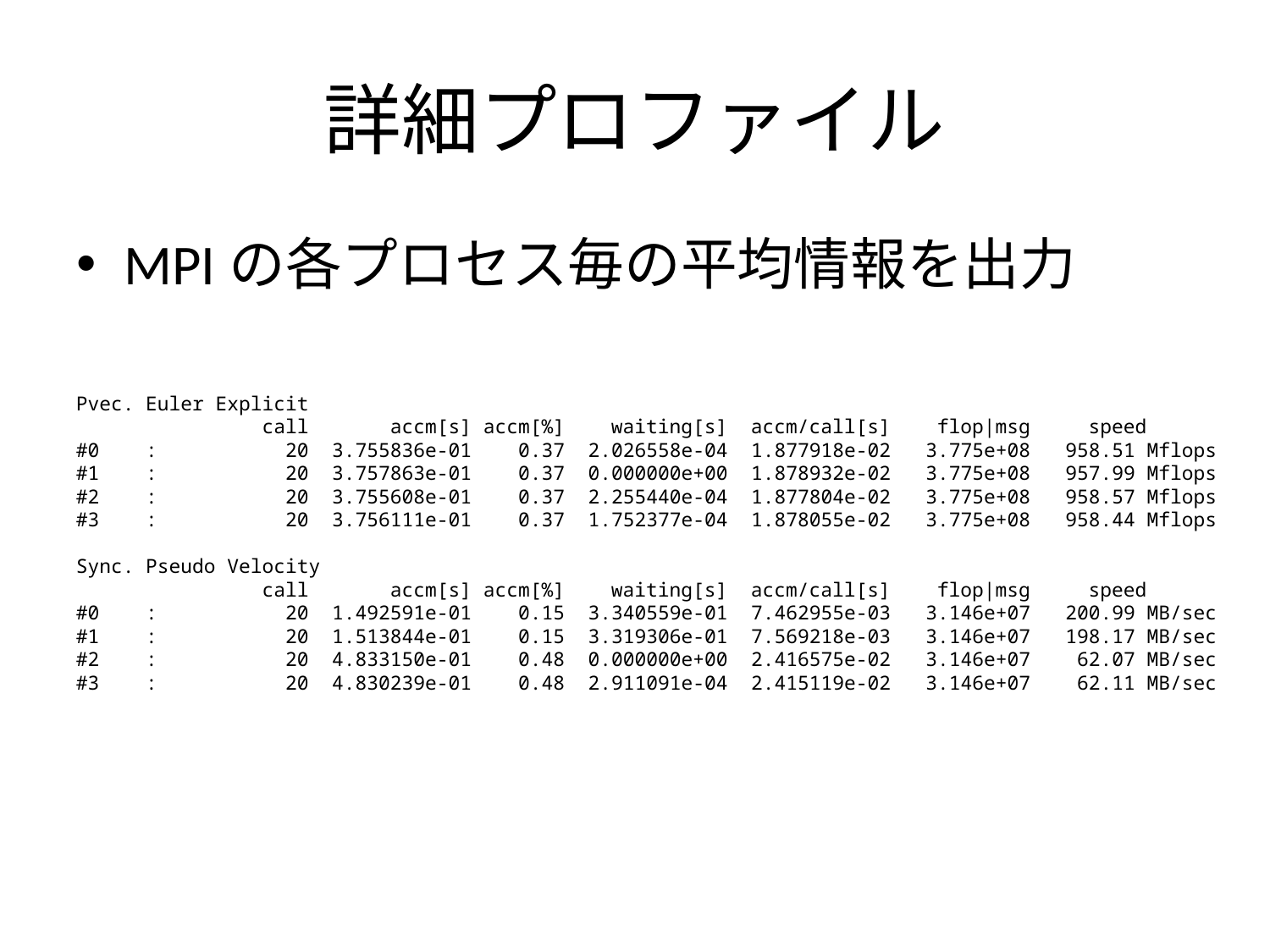

# 詳細プロファイル
MPIの各プロセス毎の平均情報を出力
Pvec. Euler Explicit
                call       accm[s] accm[%]    waiting[s]  accm/call[s]    flop|msg     speed
#0    :           20  3.755836e-01    0.37  2.026558e-04  1.877918e-02   3.775e+08   958.51 Mflops
#1    :           20  3.757863e-01    0.37  0.000000e+00  1.878932e-02   3.775e+08   957.99 Mflops
#2    :           20  3.755608e-01    0.37  2.255440e-04  1.877804e-02   3.775e+08   958.57 Mflops
#3    :           20  3.756111e-01    0.37  1.752377e-04  1.878055e-02   3.775e+08   958.44 Mflops

Sync. Pseudo Velocity
                call       accm[s] accm[%]    waiting[s]  accm/call[s]    flop|msg     speed
#0    :           20  1.492591e-01    0.15  3.340559e-01  7.462955e-03   3.146e+07   200.99 MB/sec
#1    :           20  1.513844e-01    0.15  3.319306e-01  7.569218e-03   3.146e+07   198.17 MB/sec
#2    :           20  4.833150e-01    0.48  0.000000e+00  2.416575e-02   3.146e+07    62.07 MB/sec
#3    :           20  4.830239e-01    0.48  2.911091e-04  2.415119e-02   3.146e+07    62.11 MB/sec